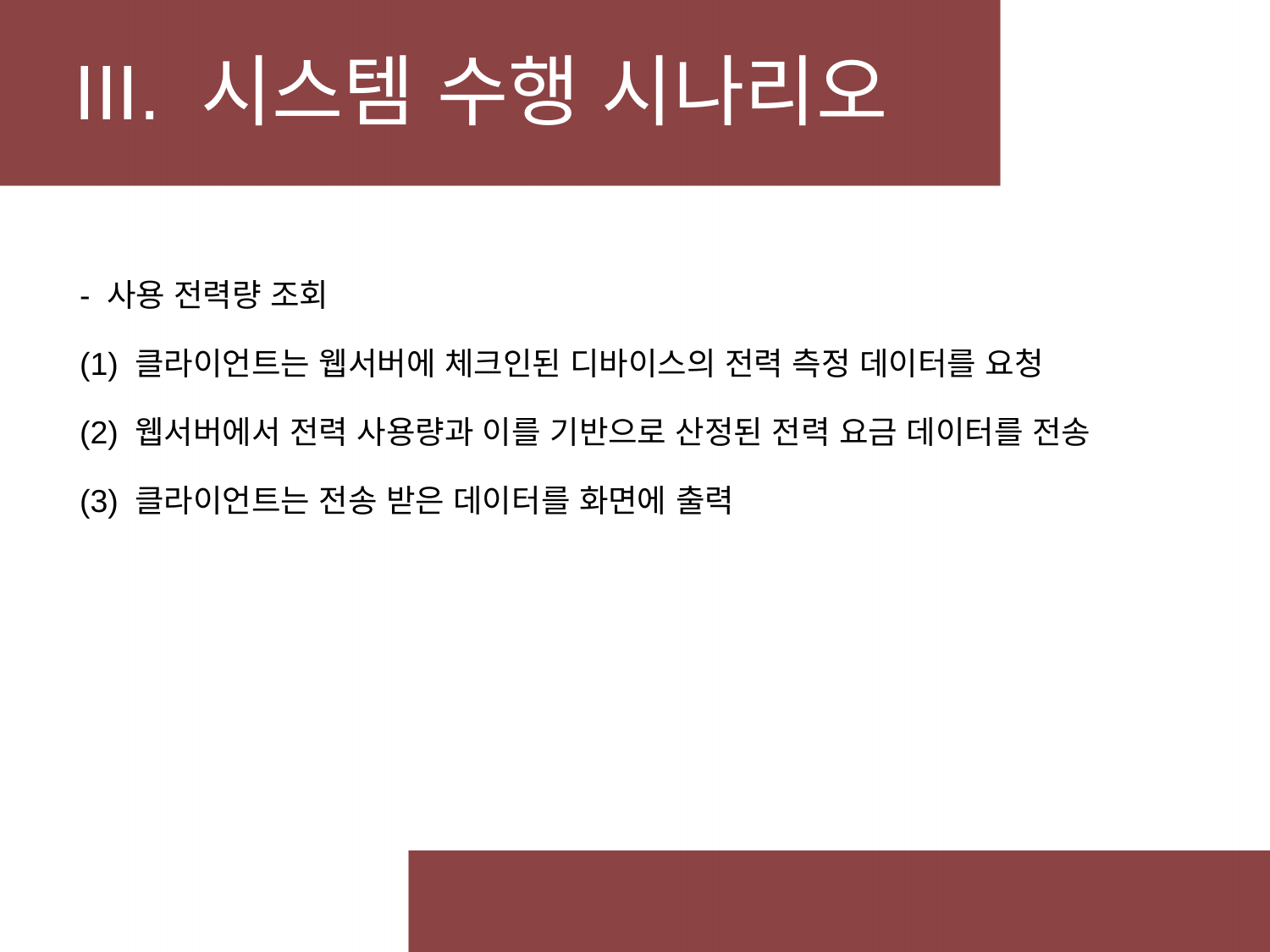

# III. 시스템 수행 시나리오

- 사용 전력량 조회
(1) 클라이언트는 웹서버에 체크인된 디바이스의 전력 측정 데이터를 요청
(2) 웹서버에서 전력 사용량과 이를 기반으로 산정된 전력 요금 데이터를 전송
(3) 클라이언트는 전송 받은 데이터를 화면에 출력